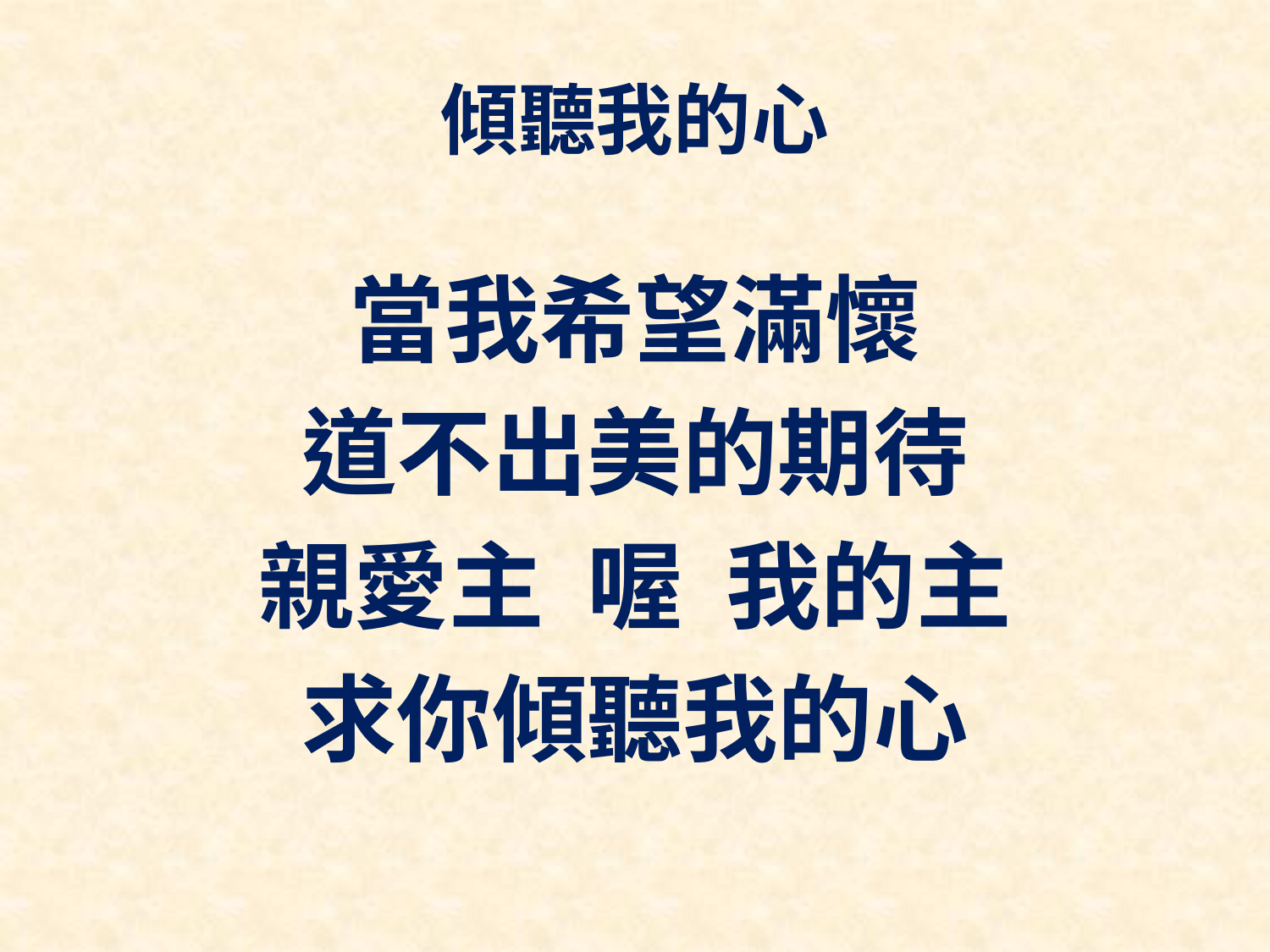

# 傾聽我的心
當我希望滿懷
道不出美的期待
親愛主  喔  我的主
求你傾聽我的心